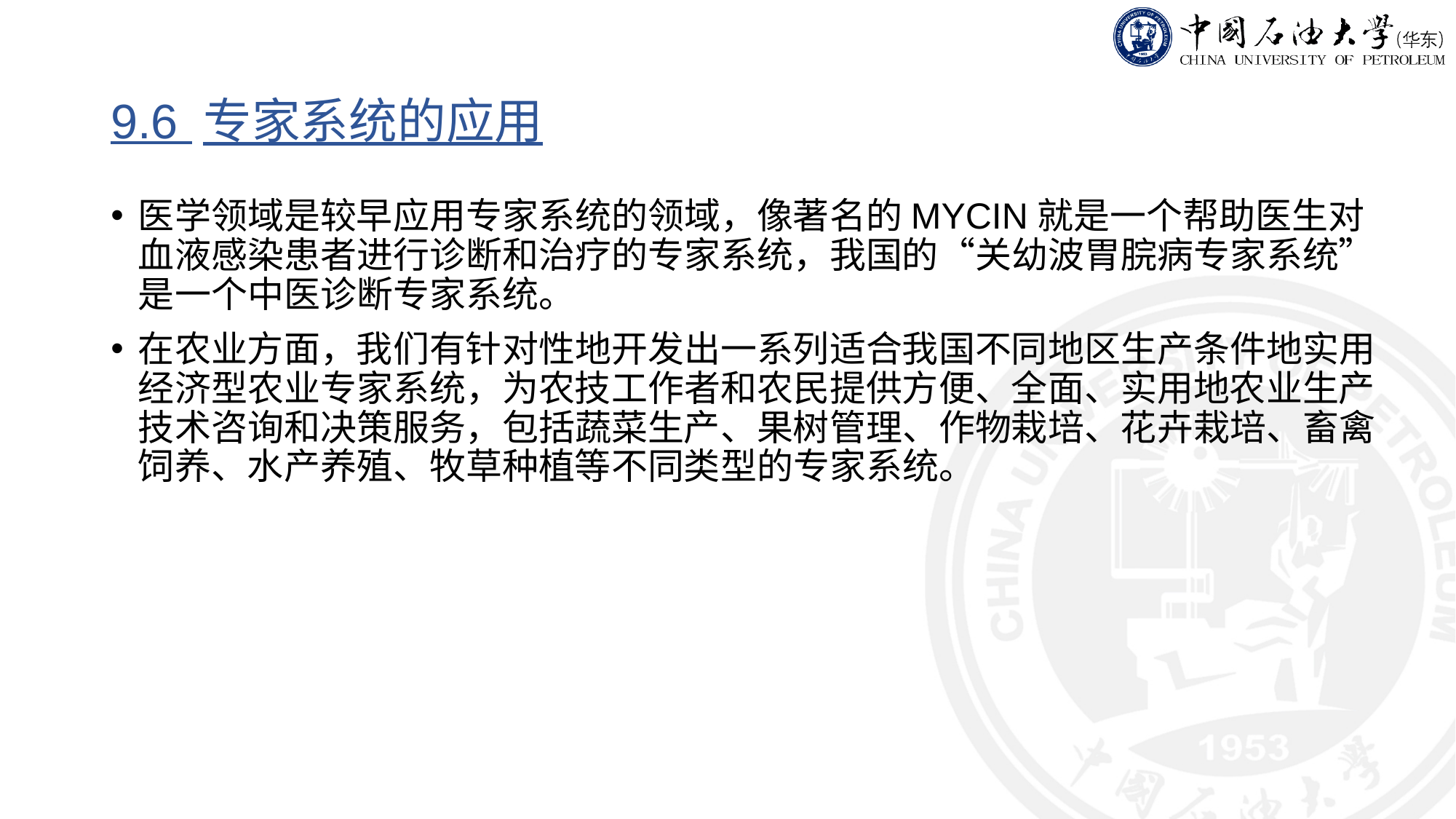

# 9.6 专家系统的应用
医学领域是较早应用专家系统的领域，像著名的MYCIN就是一个帮助医生对血液感染患者进行诊断和治疗的专家系统，我国的“关幼波胃脘病专家系统”是一个中医诊断专家系统。
在农业方面，我们有针对性地开发出一系列适合我国不同地区生产条件地实用经济型农业专家系统，为农技工作者和农民提供方便、全面、实用地农业生产技术咨询和决策服务，包括蔬菜生产、果树管理、作物栽培、花卉栽培、畜禽饲养、水产养殖、牧草种植等不同类型的专家系统。